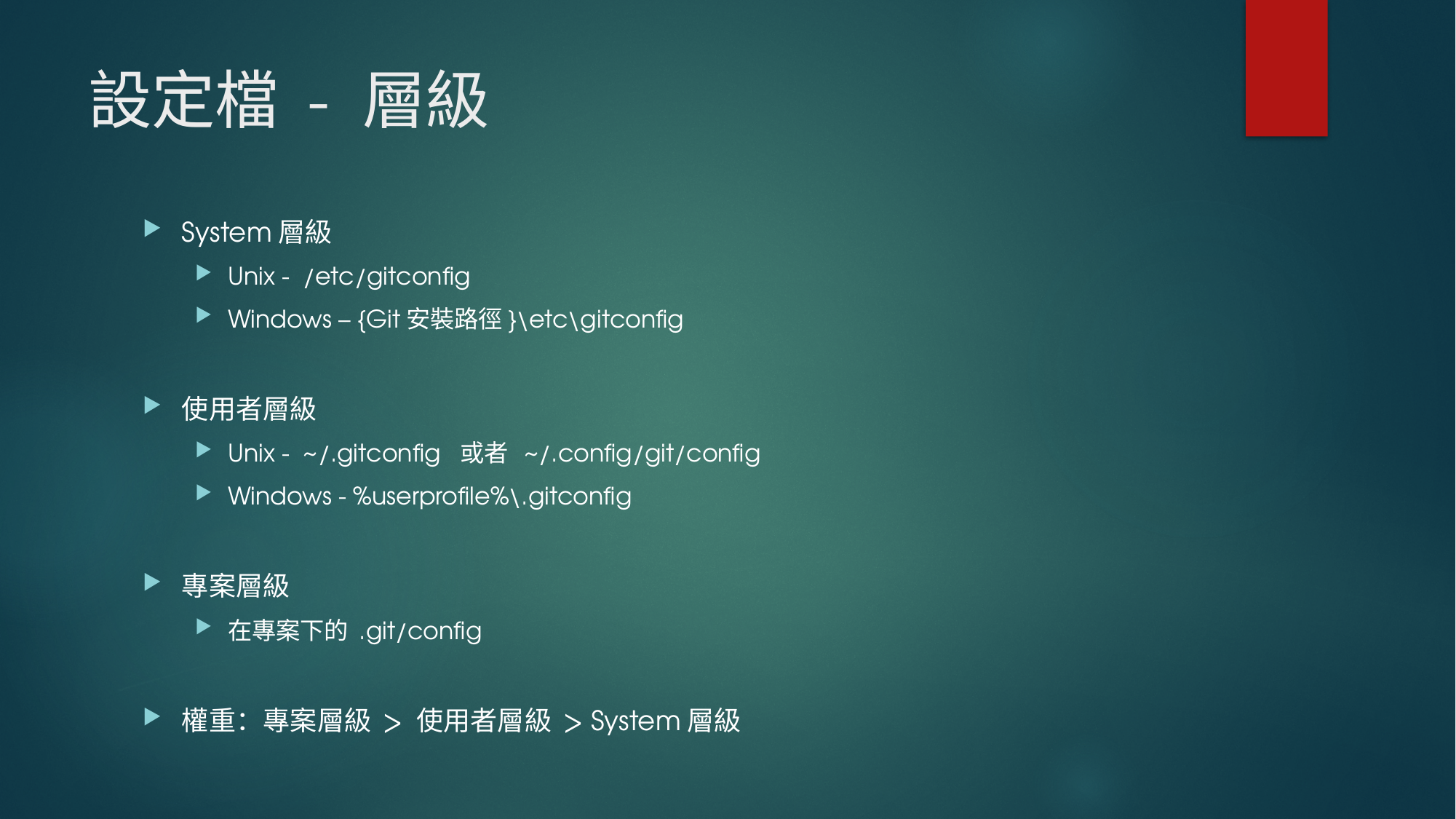

# 設定檔 - 層級
System層級
Unix -  /etc/gitconfig
Windows – {Git安裝路徑}\etc\gitconfig

使用者層級
Unix -  ~/.gitconfig  或者  ~/.config/git/config
Windows - %userprofile%\.gitconfig

專案層級
在專案下的 .git/config

權重：專案層級 > 使用者層級 > System層級